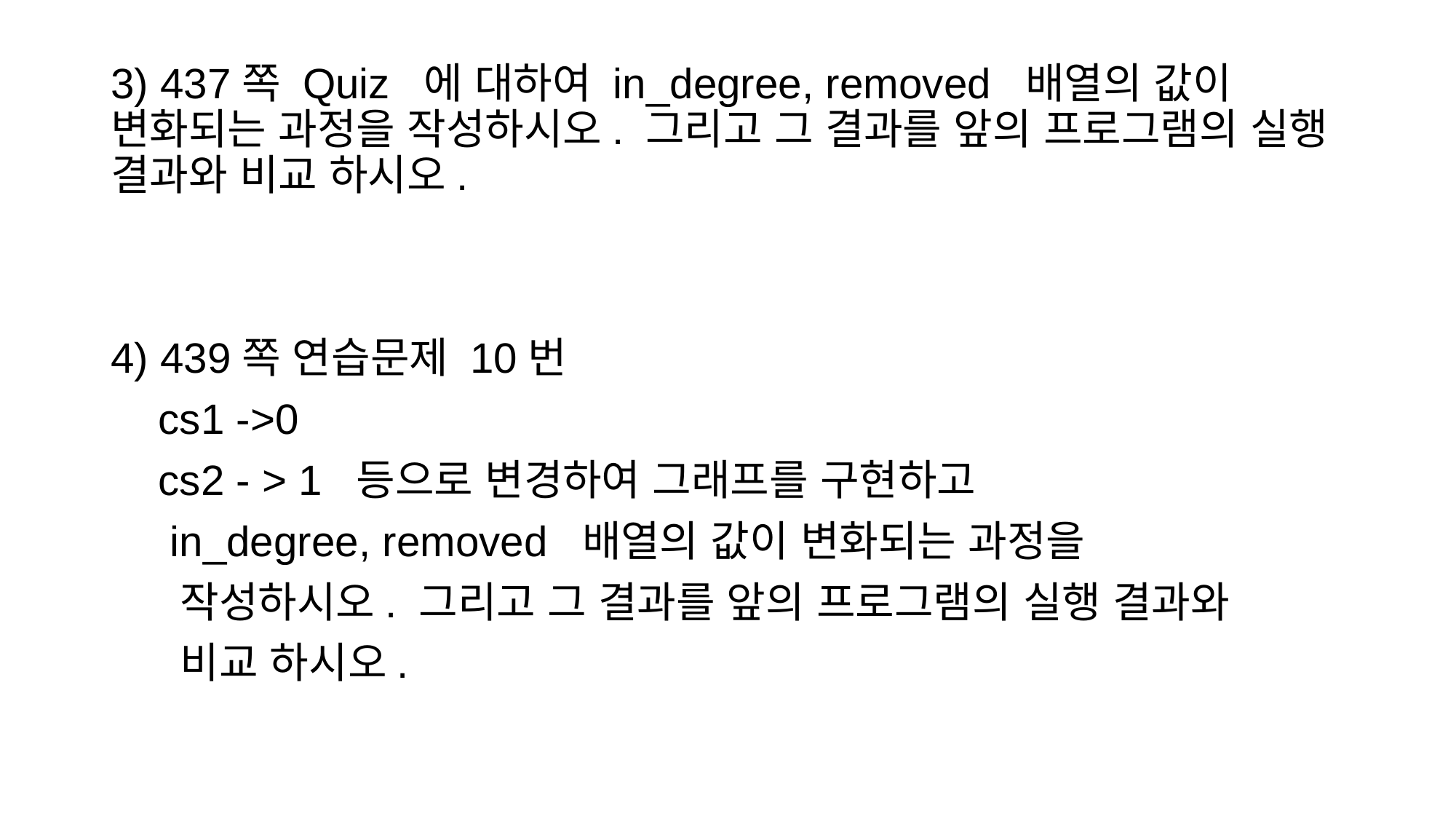

3) 437쪽 Quiz  에 대하여 in_degree, removed  배열의 값이 변화되는 과정을 작성하시오. 그리고 그 결과를 앞의 프로그램의 실행 결과와 비교 하시오.

4) 439쪽 연습문제 10번
    cs1 ->0
    cs2 - > 1  등으로 변경하여 그래프를 구현하고
     in_degree, removed  배열의 값이 변화되는 과정을
     작성하시오. 그리고 그 결과를 앞의 프로그램의 실행 결과와
     비교 하시오.